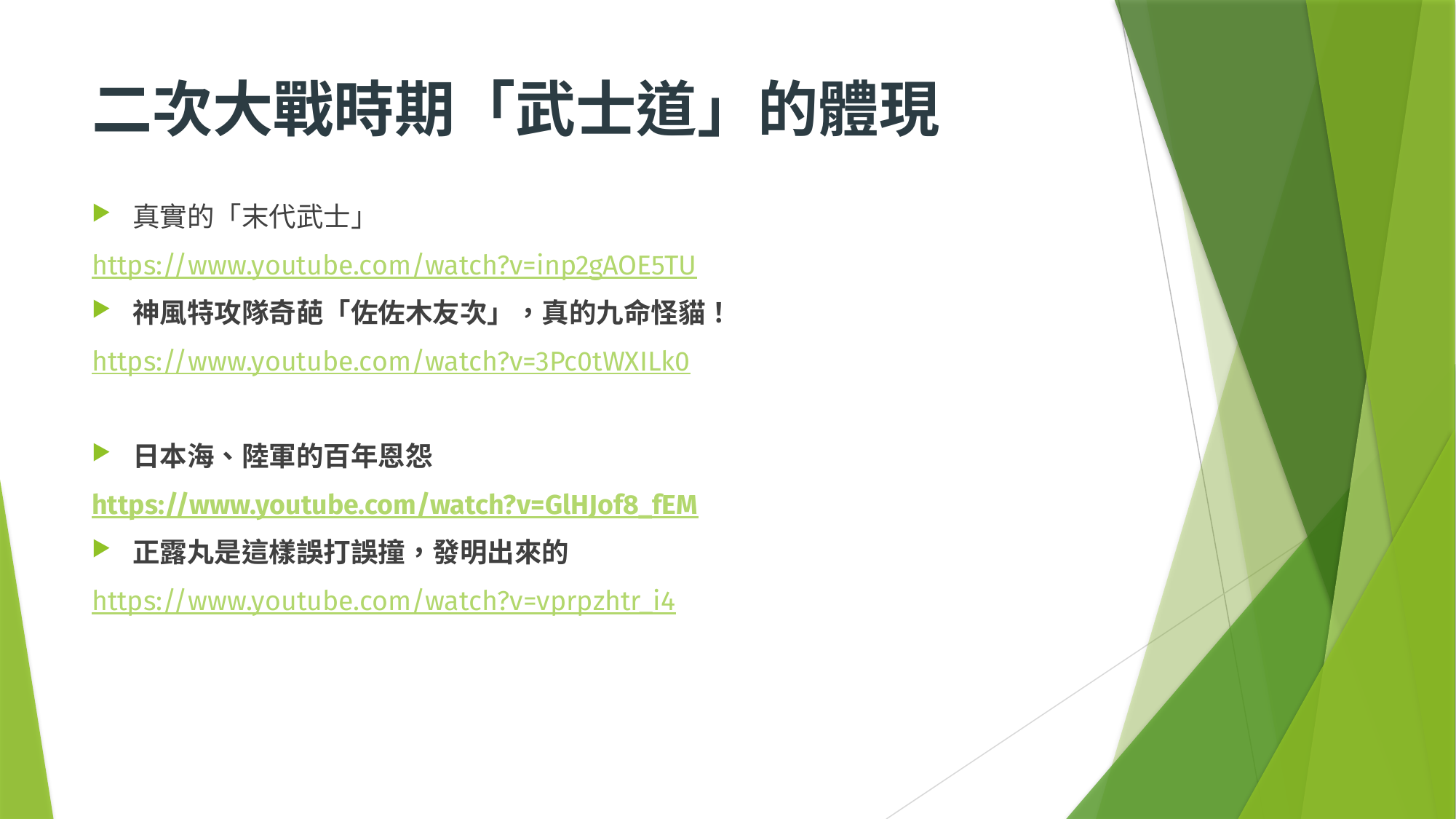

# 二次大戰時期「武士道」的體現
真實的「末代武士」
https://www.youtube.com/watch?v=inp2gAOE5TU
神風特攻隊奇葩「佐佐木友次」，真的九命怪貓！
https://www.youtube.com/watch?v=3Pc0tWXILk0

日本海、陸軍的百年恩怨
https://www.youtube.com/watch?v=GlHJof8_fEM
正露丸是這樣誤打誤撞，發明出來的
https://www.youtube.com/watch?v=vprpzhtr_i4